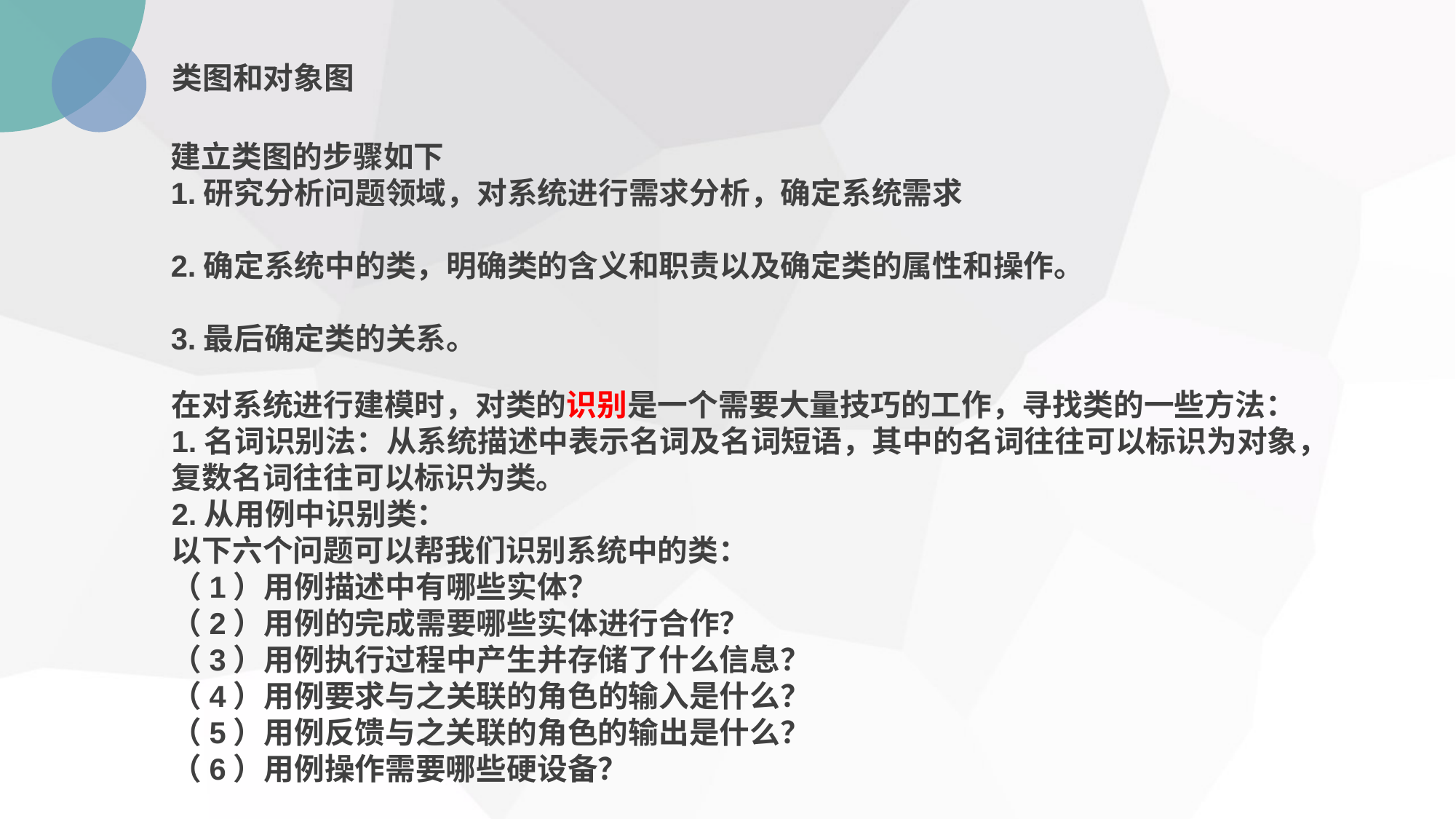

类图和对象图
建立类图的步骤如下
1.研究分析问题领域，对系统进行需求分析，确定系统需求

2.确定系统中的类，明确类的含义和职责以及确定类的属性和操作。

3.最后确定类的关系。
在对系统进行建模时，对类的识别是一个需要大量技巧的工作，寻找类的一些方法：
1.名词识别法：从系统描述中表示名词及名词短语，其中的名词往往可以标识为对象，
复数名词往往可以标识为类。
2.从用例中识别类：
以下六个问题可以帮我们识别系统中的类：
（1）用例描述中有哪些实体？
（2）用例的完成需要哪些实体进行合作？
（3）用例执行过程中产生并存储了什么信息？
（4）用例要求与之关联的角色的输入是什么？
（5）用例反馈与之关联的角色的输出是什么？
（6）用例操作需要哪些硬设备？